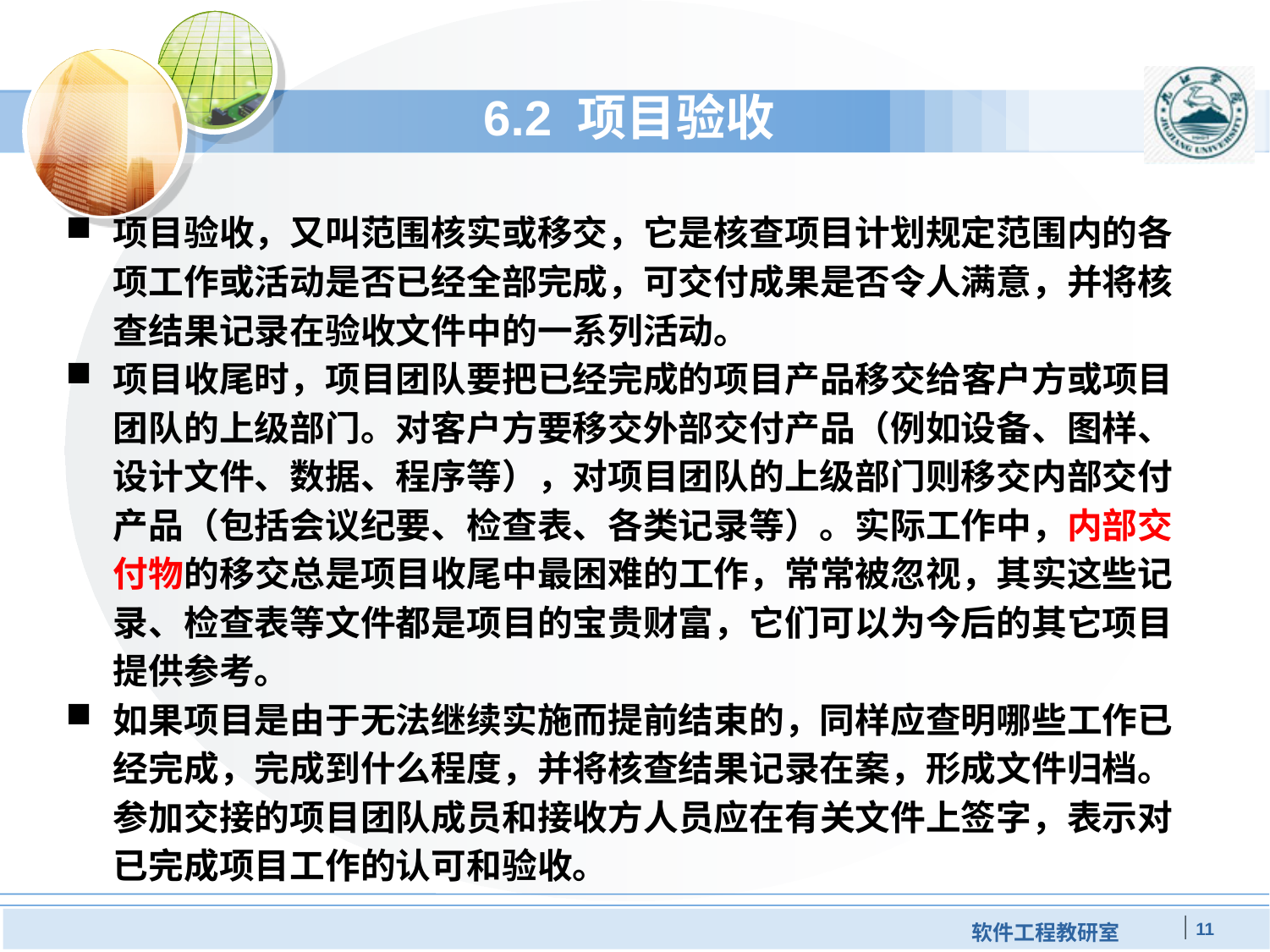

# 6.2 项目验收
项目验收，又叫范围核实或移交，它是核查项目计划规定范围内的各项工作或活动是否已经全部完成，可交付成果是否令人满意，并将核查结果记录在验收文件中的一系列活动。
项目收尾时，项目团队要把已经完成的项目产品移交给客户方或项目团队的上级部门。对客户方要移交外部交付产品（例如设备、图样、设计文件、数据、程序等），对项目团队的上级部门则移交内部交付产品（包括会议纪要、检查表、各类记录等）。实际工作中，内部交付物的移交总是项目收尾中最困难的工作，常常被忽视，其实这些记录、检查表等文件都是项目的宝贵财富，它们可以为今后的其它项目提供参考。
如果项目是由于无法继续实施而提前结束的，同样应查明哪些工作已经完成，完成到什么程度，并将核查结果记录在案，形成文件归档。参加交接的项目团队成员和接收方人员应在有关文件上签字，表示对已完成项目工作的认可和验收。